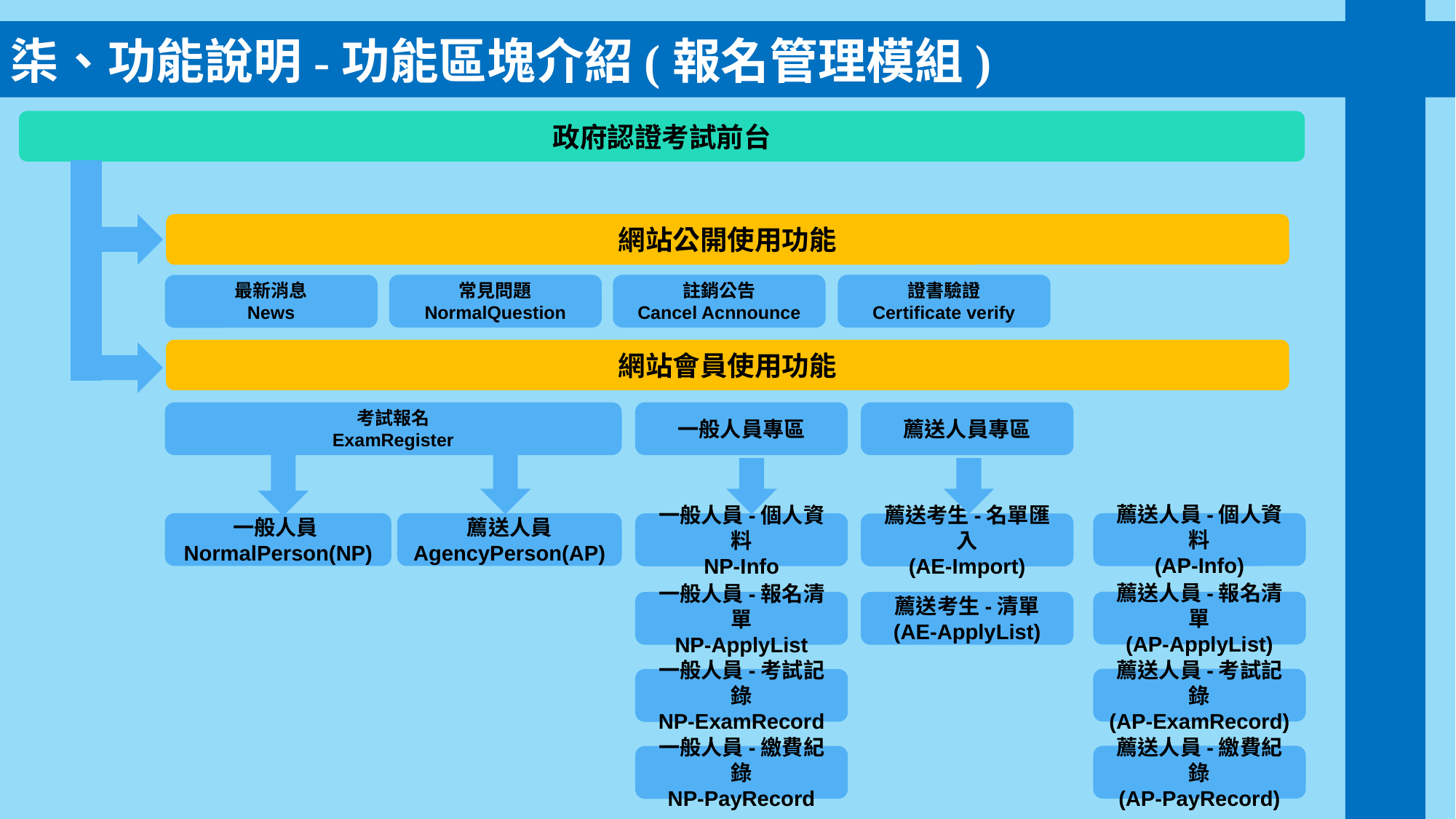

柒、功能說明-功能區塊介紹(報名管理模組)
政府認證考試前台
網站公開使用功能

常見問題
NormalQuestion
註銷公告
Cancel Acnnounce
證書驗證
Certificate verify
最新消息
News
網站會員使用功能

考試報名
ExamRegister
一般人員專區
薦送人員專區

一般人員NormalPerson(NP)
薦送人員
AgencyPerson(AP)
薦送人員-個人資料
(AP-Info)
一般人員-個人資料
NP-Info
薦送考生-名單匯入
(AE-Import)
薦送人員-報名清單
(AP-ApplyList)
一般人員-報名清單
NP-ApplyList
薦送考生-清單
(AE-ApplyList)
薦送人員-考試記錄
(AP-ExamRecord)
一般人員-考試記錄
NP-ExamRecord
薦送人員-繳費紀錄
(AP-PayRecord)
一般人員-繳費紀錄
NP-PayRecord